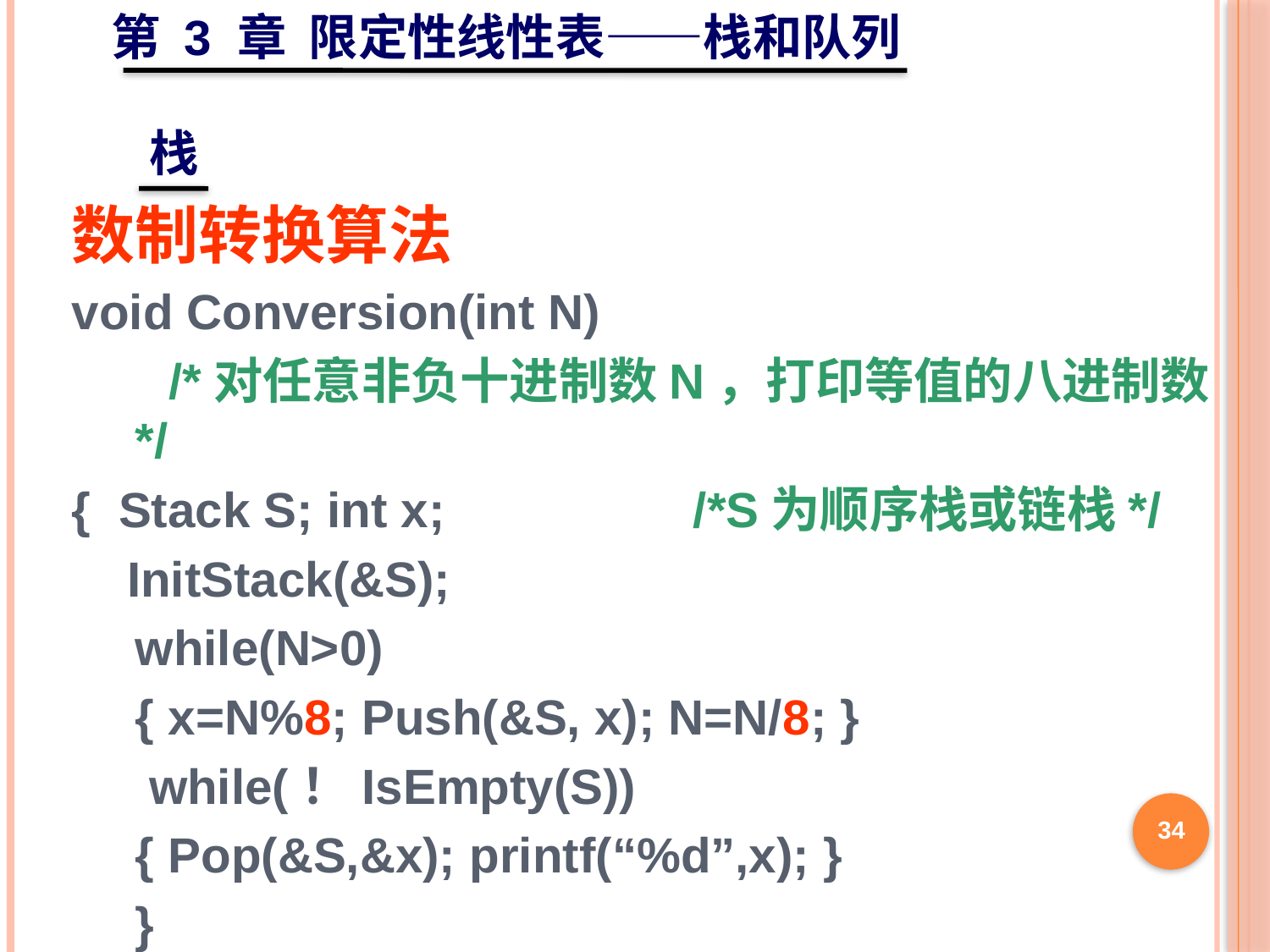

第 3 章  限定性线性表——栈和队列
栈
数制转换算法
void Conversion(int N)
       /*对任意非负十进制数N，打印等值的八进制数*/
{  Stack S; int x;                  /*S为顺序栈或链栈*/
    InitStack(&S);
	while(N>0)
	{ x=N%8; Push(&S, x); N=N/8; }
	 while(！IsEmpty(S))
	{ Pop(&S,&x); printf(“%d”,x); }
	}
34